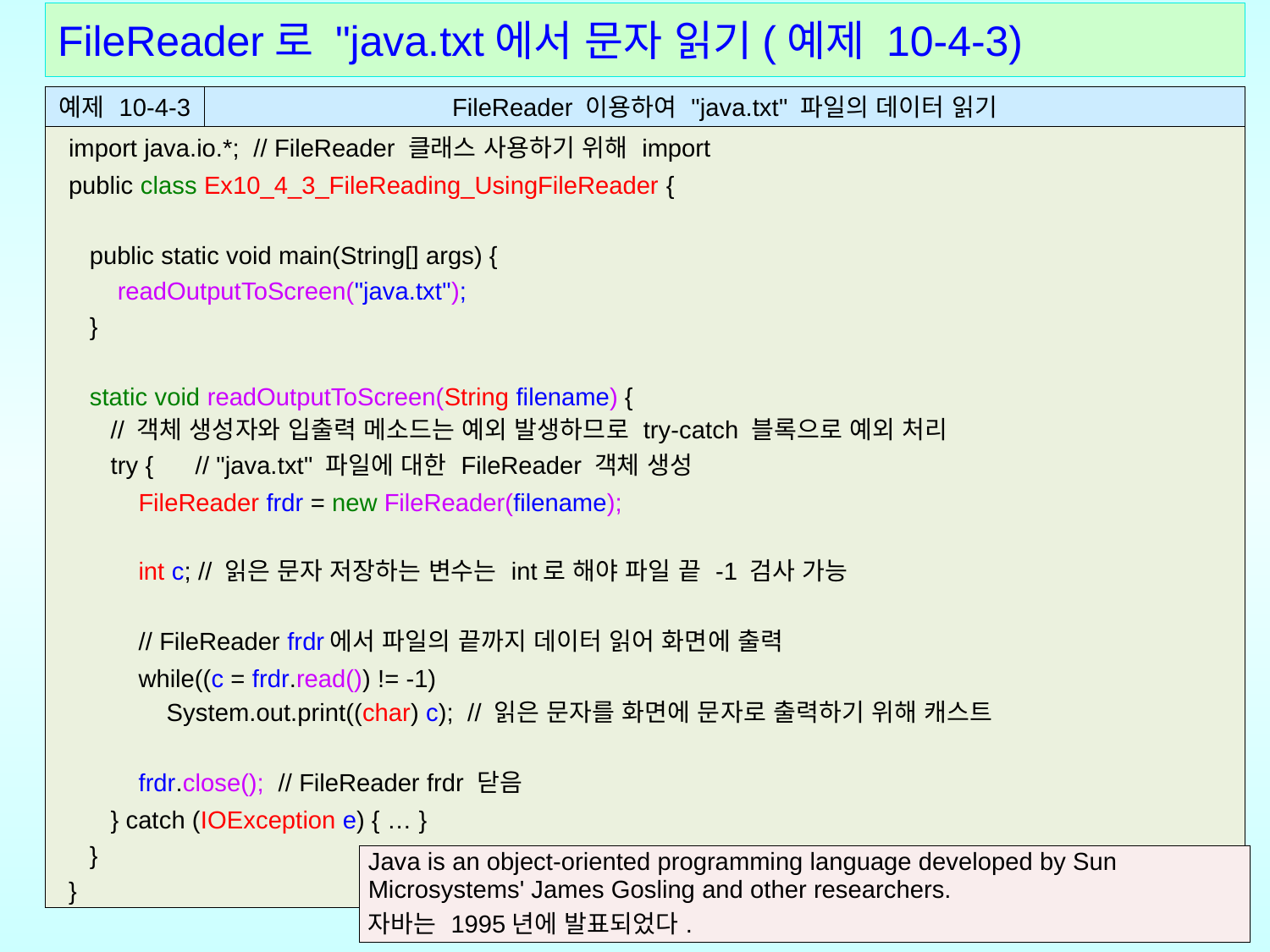

# FileReader로 "java.txt에서 문자 읽기(예제 10-4-3)
| 예제 10-4-3 | FileReader 이용하여 "java.txt" 파일의 데이터 읽기 |
| --- | --- |
| import java.io.\*; // FileReader 클래스 사용하기 위해 import public class Ex10\_4\_3\_FileReading\_UsingFileReader { public static void main(String[] args) { readOutputToScreen("java.txt"); } static void readOutputToScreen(String filename) { // 객체 생성자와 입출력 메소드는 예외 발생하므로 try-catch 블록으로 예외 처리 try { // "java.txt" 파일에 대한 FileReader 객체 생성 FileReader frdr = new FileReader(filename); int c; // 읽은 문자 저장하는 변수는 int로 해야 파일 끝 -1 검사 가능 // FileReader frdr에서 파일의 끝까지 데이터 읽어 화면에 출력 while((c = frdr.read()) != -1) System.out.print((char) c); // 읽은 문자를 화면에 문자로 출력하기 위해 캐스트 frdr.close(); // FileReader frdr 닫음 } catch (IOException e) { … } } } |  |
| Java is an object-oriented programming language developed by Sun Microsystems' James Gosling and other researchers. 자바는 1995년에 발표되었다. |
| --- |